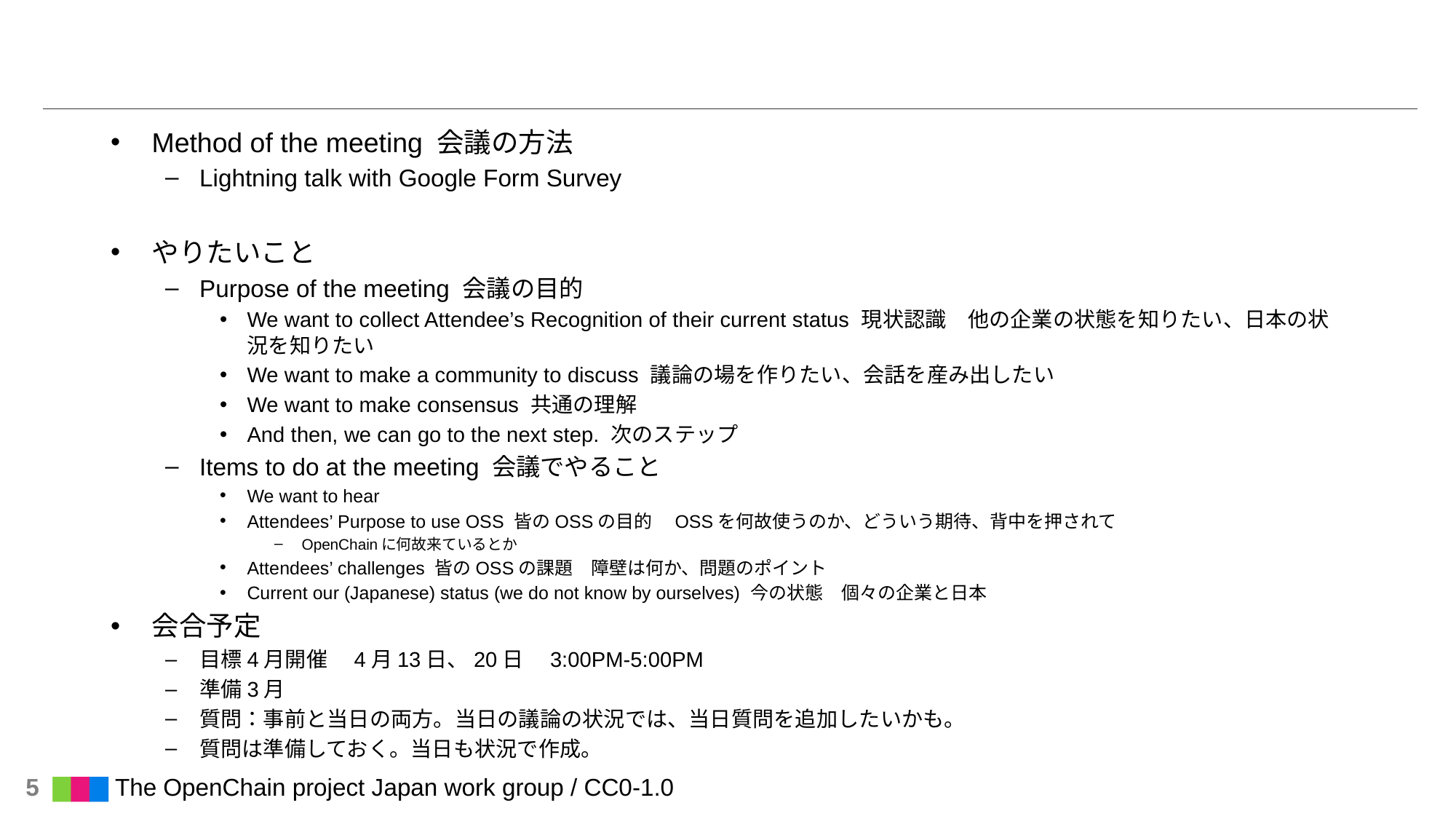

#
Method of the meeting 会議の方法
Lightning talk with Google Form Survey

やりたいこと
Purpose of the meeting 会議の目的
We want to collect Attendee’s Recognition of their current status 現状認識　他の企業の状態を知りたい、日本の状況を知りたい
We want to make a community to discuss 議論の場を作りたい、会話を産み出したい
We want to make consensus 共通の理解
And then, we can go to the next step. 次のステップ
Items to do at the meeting 会議でやること
We want to hear
Attendees’ Purpose to use OSS 皆のOSSの目的　OSSを何故使うのか、どういう期待、背中を押されて
OpenChainに何故来ているとか
Attendees’ challenges 皆のOSSの課題　障壁は何か、問題のポイント
Current our (Japanese) status (we do not know by ourselves) 今の状態　個々の企業と日本
会合予定
目標4月開催　4月13日、20日　3:00PM-5:00PM
準備3月
質問：事前と当日の両方。当日の議論の状況では、当日質問を追加したいかも。
質問は準備しておく。当日も状況で作成。